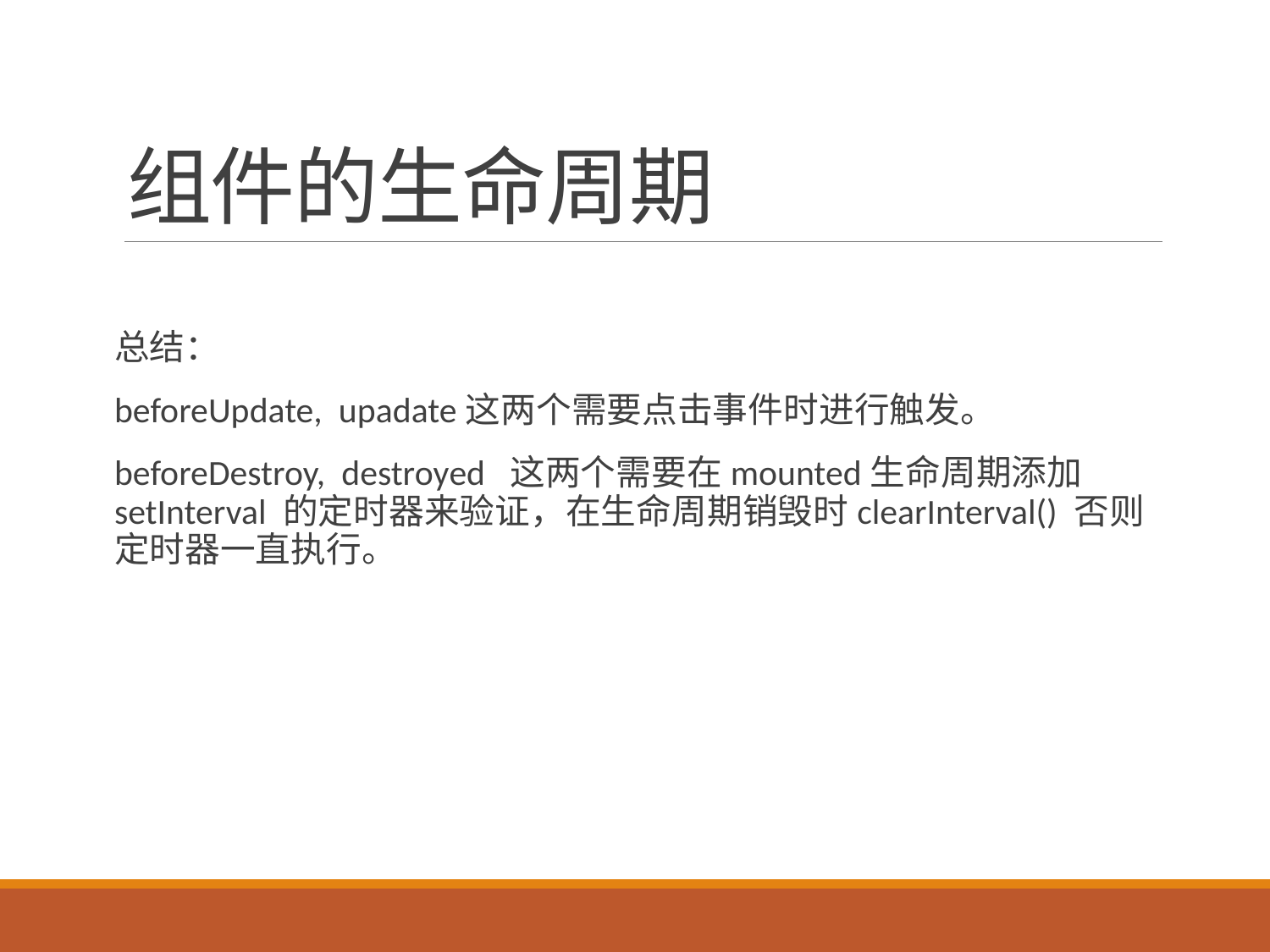

# 组件的生命周期

总结：
beforeUpdate,  upadate这两个需要点击事件时进行触发。
beforeDestroy,  destroyed  这两个需要在mounted生命周期添加setInterval 的定时器来验证，在生命周期销毁时clearInterval() 否则定时器一直执行。